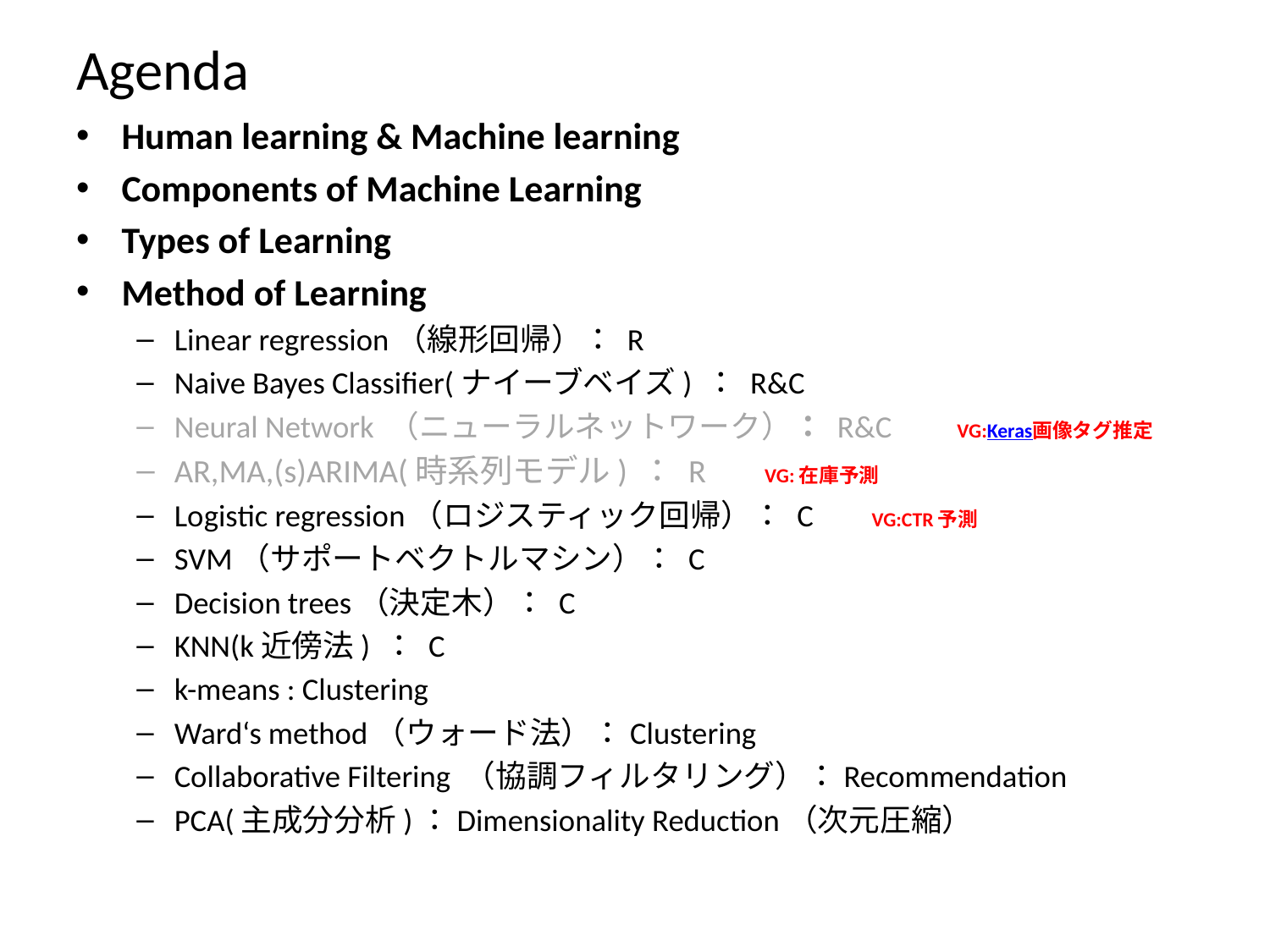

# Agenda
Human learning & Machine learning
Components of Machine Learning
Types of Learning
Method of Learning
Linear regression（線形回帰）： R
Naive Bayes Classifier(ナイーブベイズ) ： R&C
Neural Network （ニューラルネットワーク）： R&C 　  VG:Keras画像タグ推定
AR,MA,(s)ARIMA(時系列モデル) ： R　  VG:在庫予測
Logistic regression（ロジスティック回帰）： C　  VG:CTR予測
SVM（サポートベクトルマシン）： C
Decision trees（決定木）： C
KNN(k近傍法) ： C
k-means : Clustering
Ward‘s method（ウォード法）：Clustering
Collaborative Filtering （協調フィルタリング）：Recommendation
PCA(主成分分析)：Dimensionality Reduction（次元圧縮）